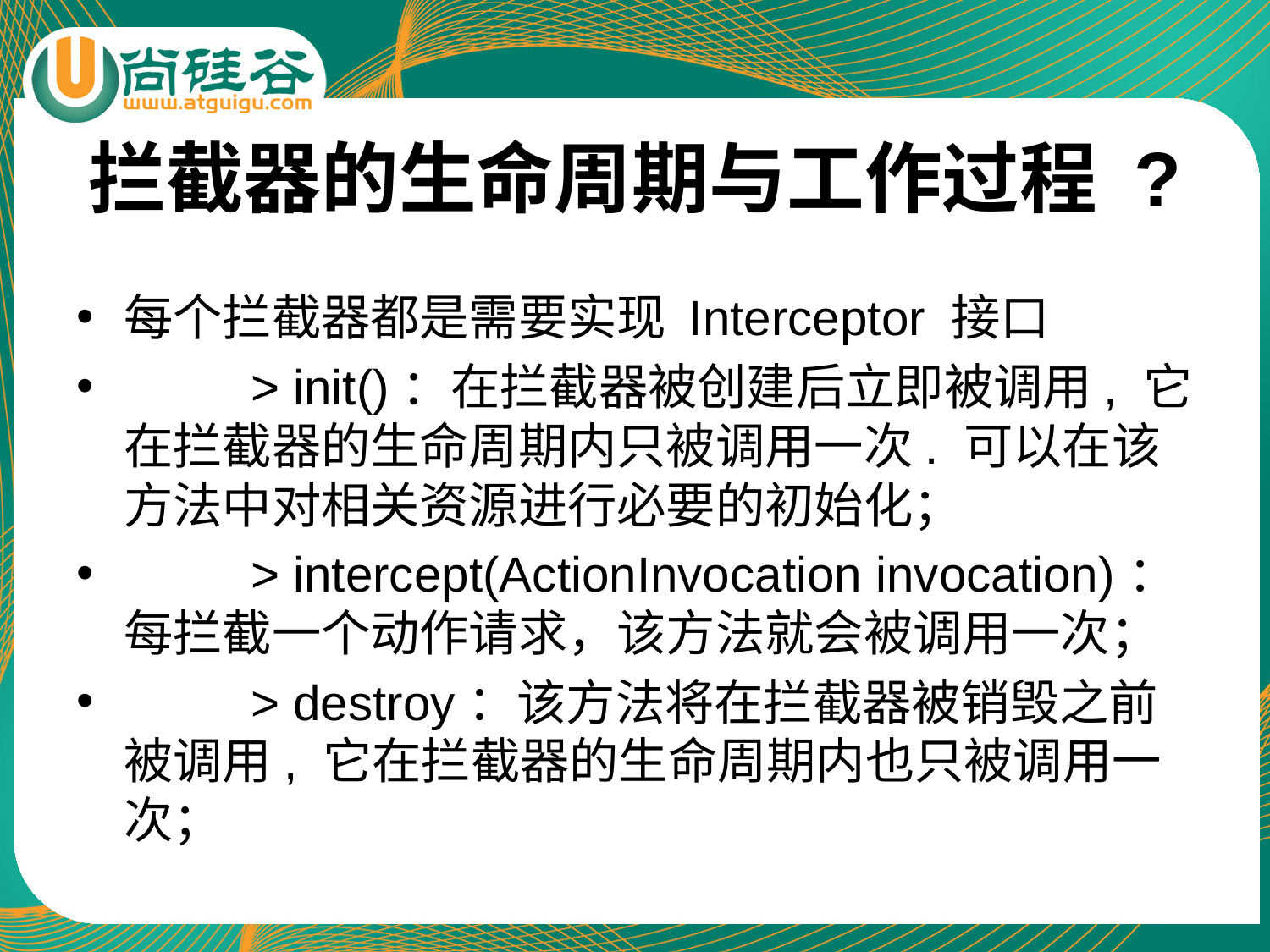

# 拦截器的生命周期与工作过程 ?
每个拦截器都是需要实现 Interceptor 接口
	> init()：在拦截器被创建后立即被调用, 它在拦截器的生命周期内只被调用一次. 可以在该方法中对相关资源进行必要的初始化；
	> intercept(ActionInvocation invocation)：每拦截一个动作请求，该方法就会被调用一次；
	> destroy：该方法将在拦截器被销毁之前被调用, 它在拦截器的生命周期内也只被调用一次；